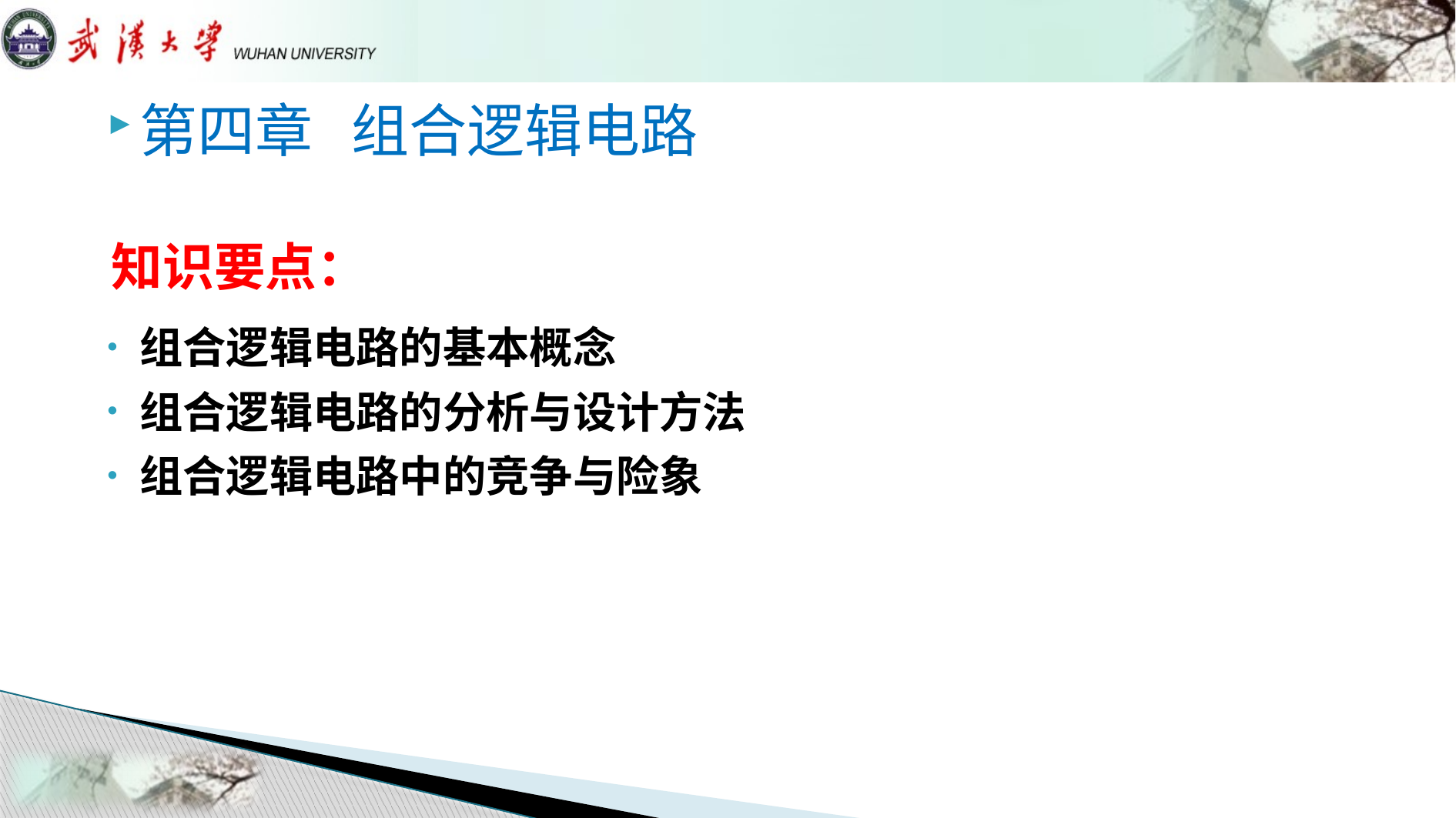

第四章   组合逻辑电路
知识要点：
组合逻辑电路的基本概念
组合逻辑电路的分析与设计方法
组合逻辑电路中的竞争与险象